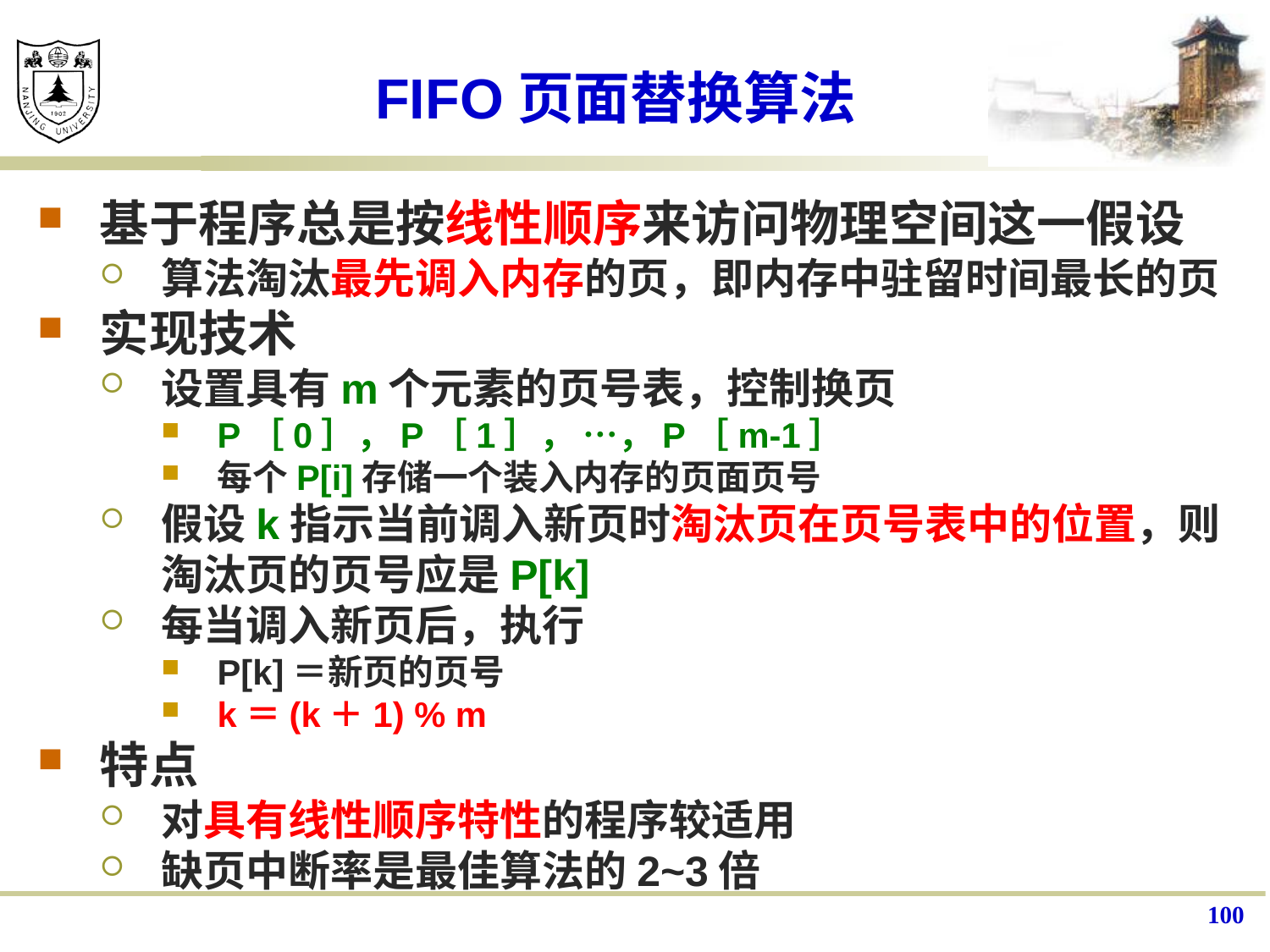

# FIFO页面替换算法
基于程序总是按线性顺序来访问物理空间这一假设
算法淘汰最先调入内存的页，即内存中驻留时间最长的页
实现技术
设置具有m个元素的页号表，控制换页
P［0］，P［1］， …，P［m-1］
每个P[i]存储一个装入内存的页面页号
假设k指示当前调入新页时淘汰页在页号表中的位置，则淘汰页的页号应是P[k]
每当调入新页后，执行
P[k]＝新页的页号
k＝(k＋1) % m
特点
对具有线性顺序特性的程序较适用
缺页中断率是最佳算法的2~3倍
100